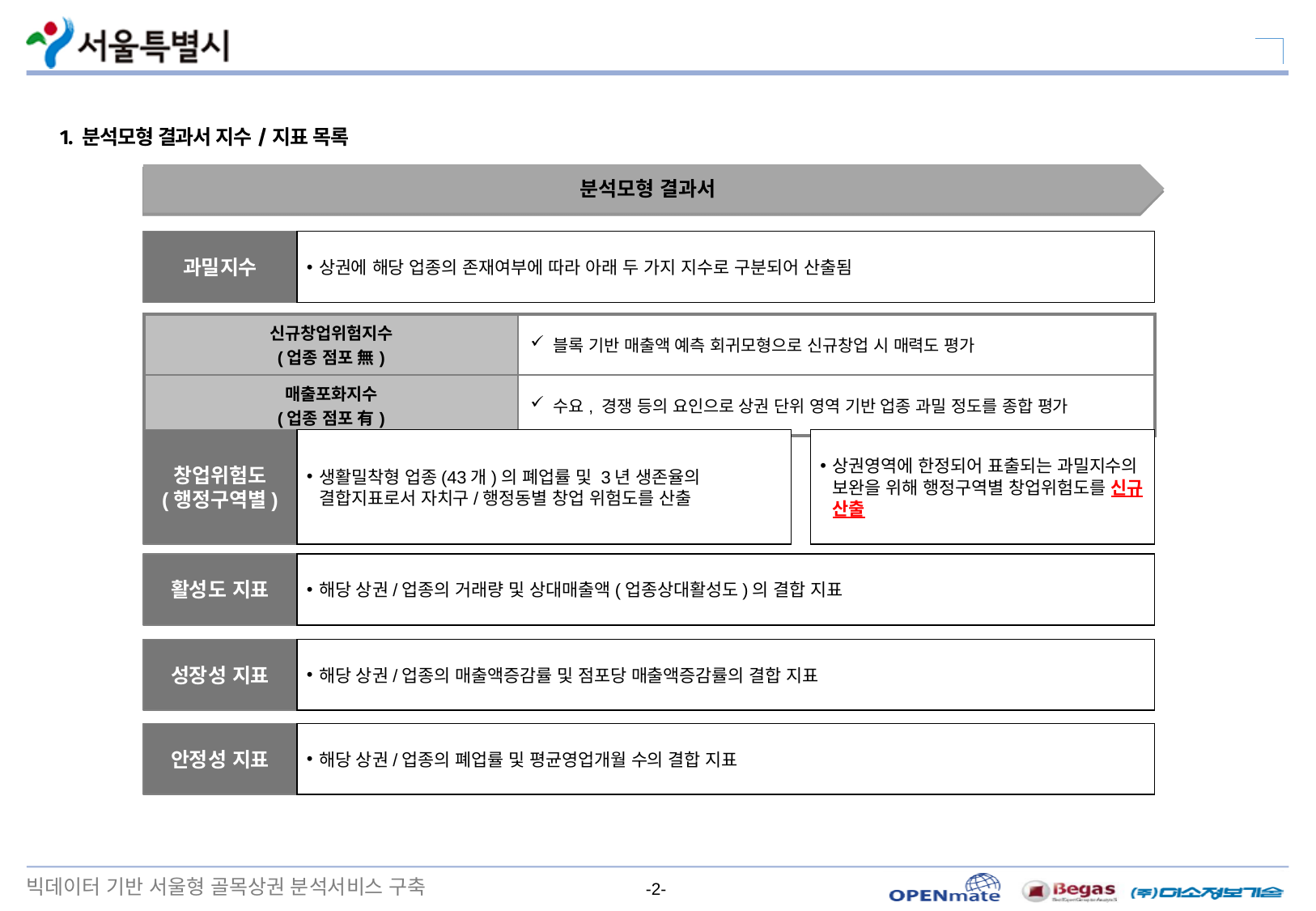

1. 분석모형 결과서 지수/지표 목록
분석모형 결과서
과밀지수
상권에 해당 업종의 존재여부에 따라 아래 두 가지 지수로 구분되어 산출됨
| 신규창업위험지수 (업종 점포 無) | 블록 기반 매출액 예측 회귀모형으로 신규창업 시 매력도 평가 |
| --- | --- |
| 매출포화지수 (업종 점포 有) | 수요, 경쟁 등의 요인으로 상권 단위 영역 기반 업종 과밀 정도를 종합 평가 |
창업위험도
(행정구역별)
생활밀착형 업종(43개)의 폐업률 및 3년 생존율의 결합지표로서 자치구/행정동별 창업 위험도를 산출
상권영역에 한정되어 표출되는 과밀지수의 보완을 위해 행정구역별 창업위험도를 신규 산출
활성도 지표
해당 상권/업종의 거래량 및 상대매출액(업종상대활성도)의 결합 지표
성장성 지표
해당 상권/업종의 매출액증감률 및 점포당 매출액증감률의 결합 지표
안정성 지표
해당 상권/업종의 폐업률 및 평균영업개월 수의 결합 지표